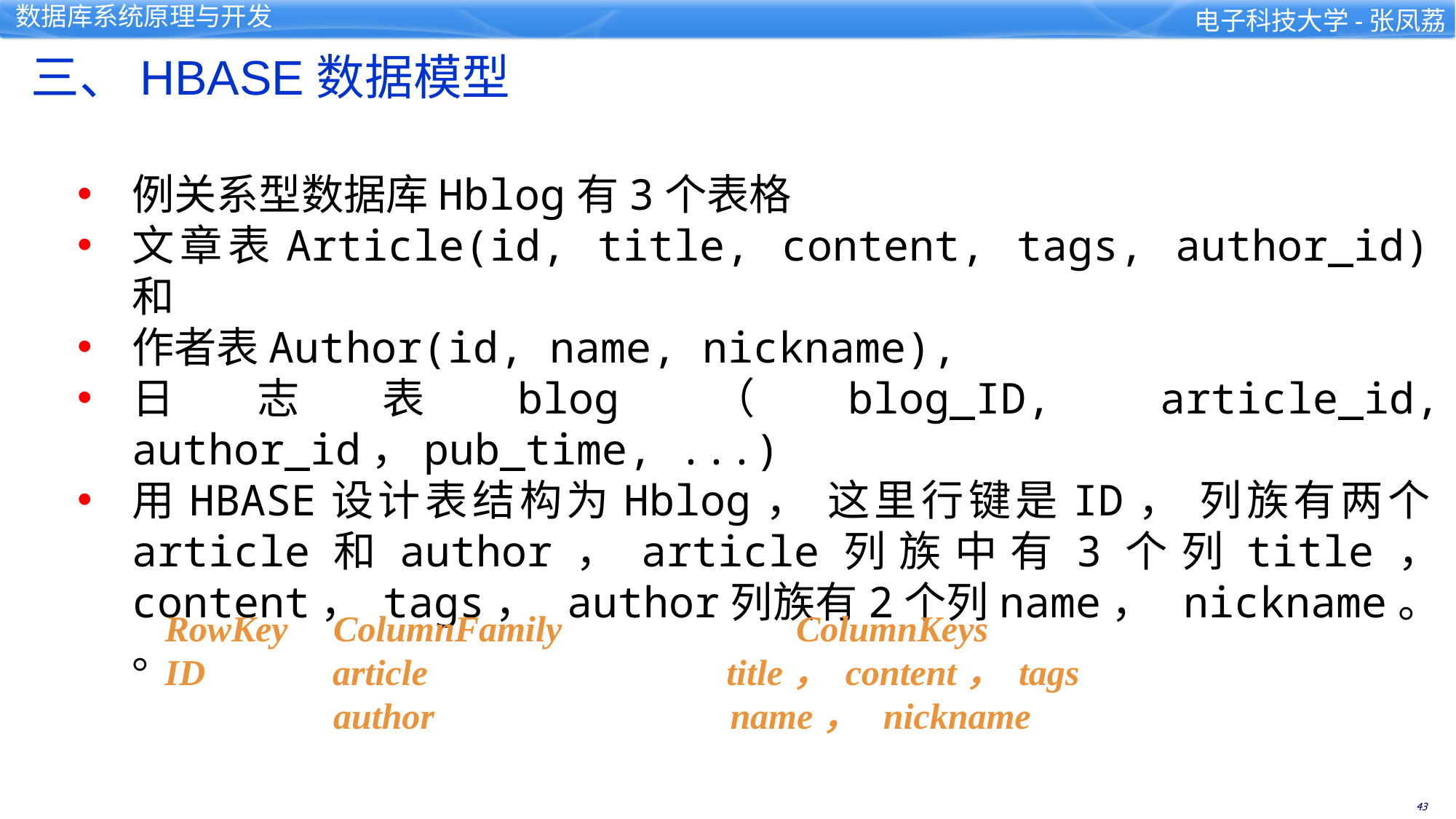

三、HBASE数据模型
例关系型数据库Hblog有3个表格
文章表Article(id, title, content, tags, author_id)和
作者表Author(id, name, nickname),
日志表blog（blog_ID, article_id, author_id，pub_time, ...)
用HBASE设计表结构为Hblog， 这里行键是ID， 列族有两个article和author，article列族中有3个列title， content， tags，  author列族有2个列name，  nickname。 。
RowKey     ColumnFamily  　　　　　  ColumnKeys
ID              article      　　　　　　 title， content， tags
             　 author       　　　　   　 name，  nickname